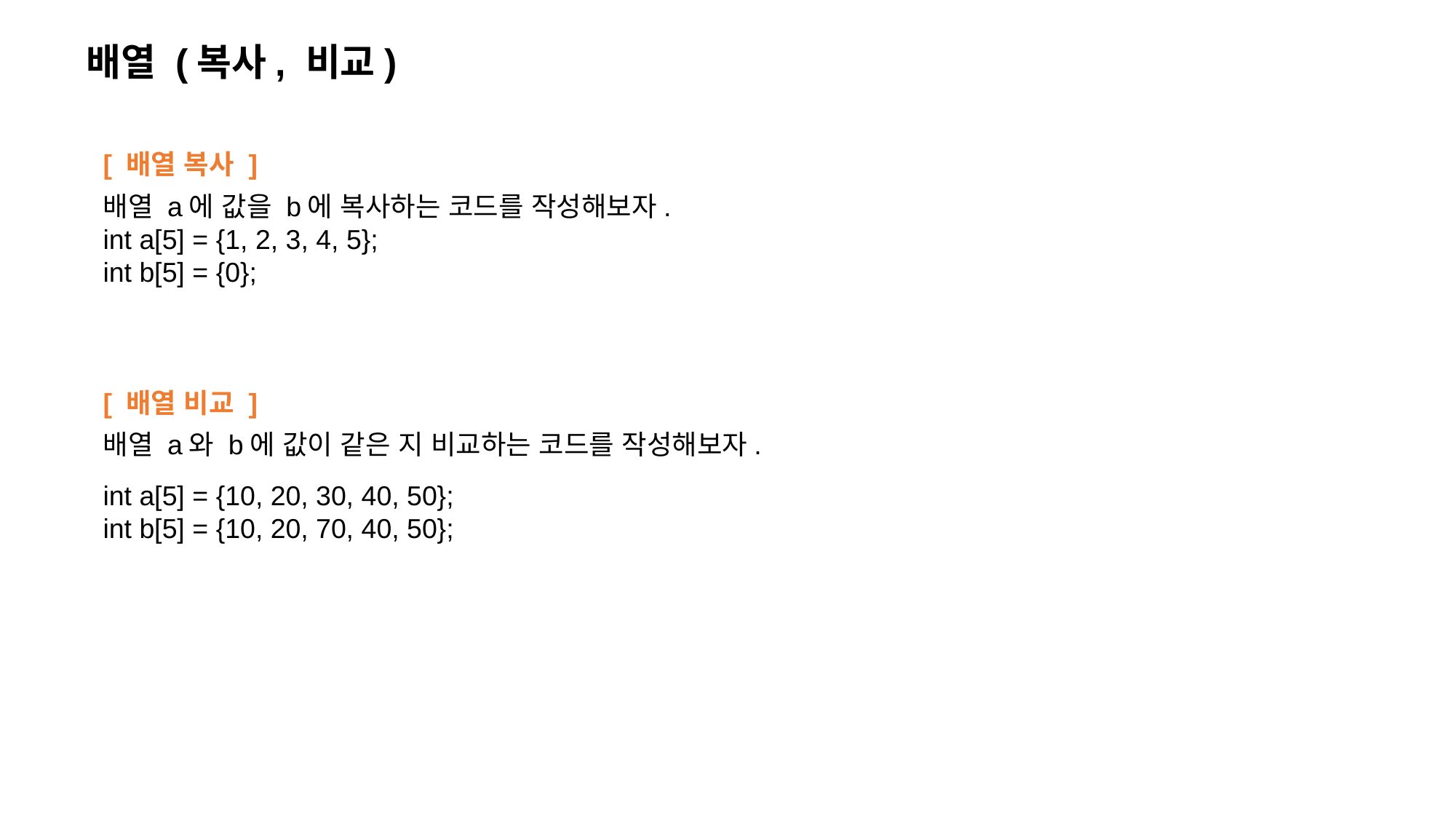

배열 (복사, 비교)
[ 배열 복사 ]

배열 a에 값을 b에 복사하는 코드를 작성해보자.
int a[5] = {1, 2, 3, 4, 5};
int b[5] = {0};

[ 배열 비교 ]

배열 a와 b에 값이 같은 지 비교하는 코드를 작성해보자.

int a[5] = {10, 20, 30, 40, 50};
int b[5] = {10, 20, 70, 40, 50};